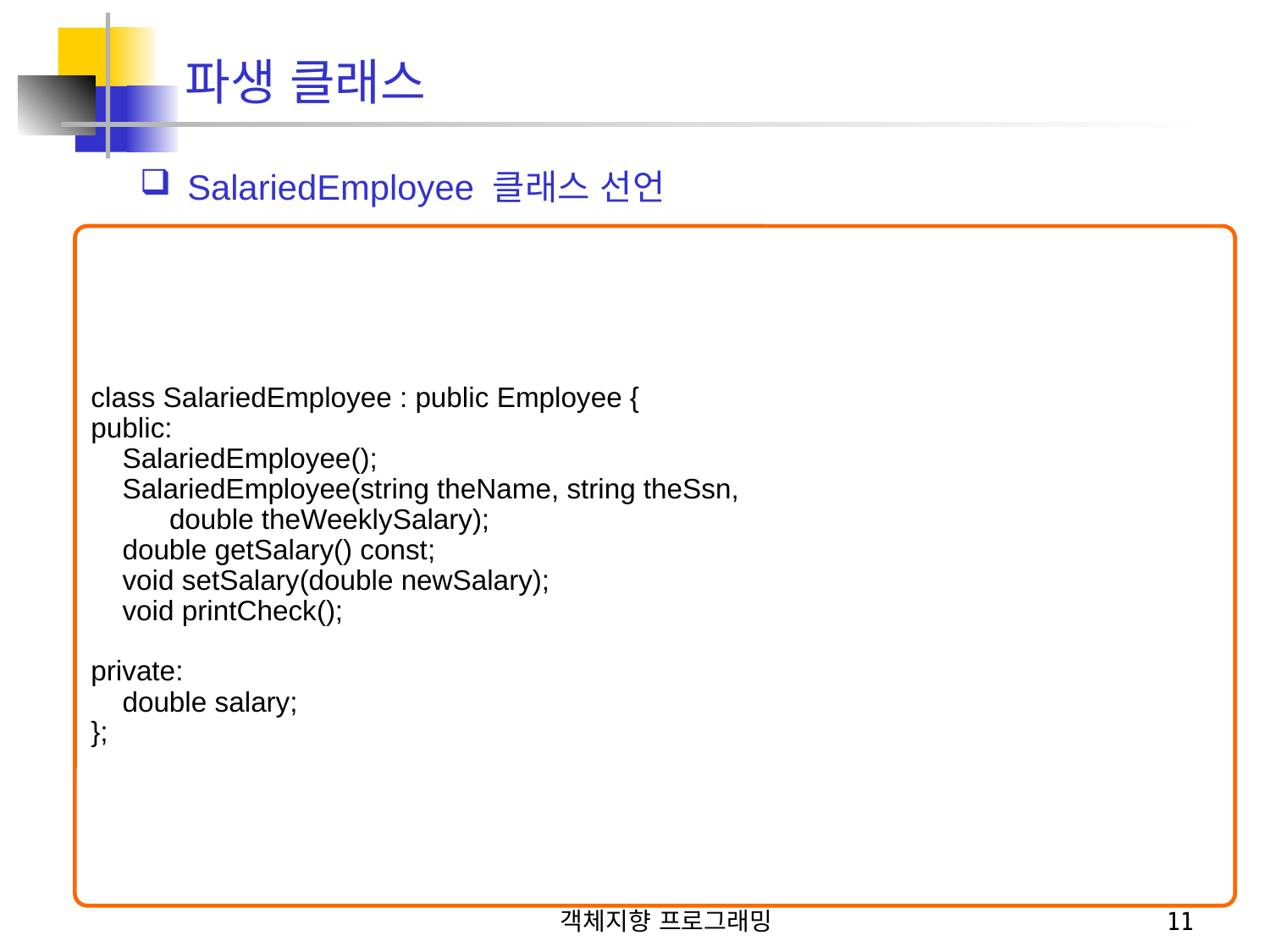

파생 클래스
SalariedEmployee 클래스 선언
class SalariedEmployee : public Employee {
public:
    SalariedEmployee();
    SalariedEmployee(string theName, string theSsn,
          double theWeeklySalary);
    double getSalary() const;
    void setSalary(double newSalary);
    void printCheck();

private:
    double salary;
};
객체지향 프로그래밍
11